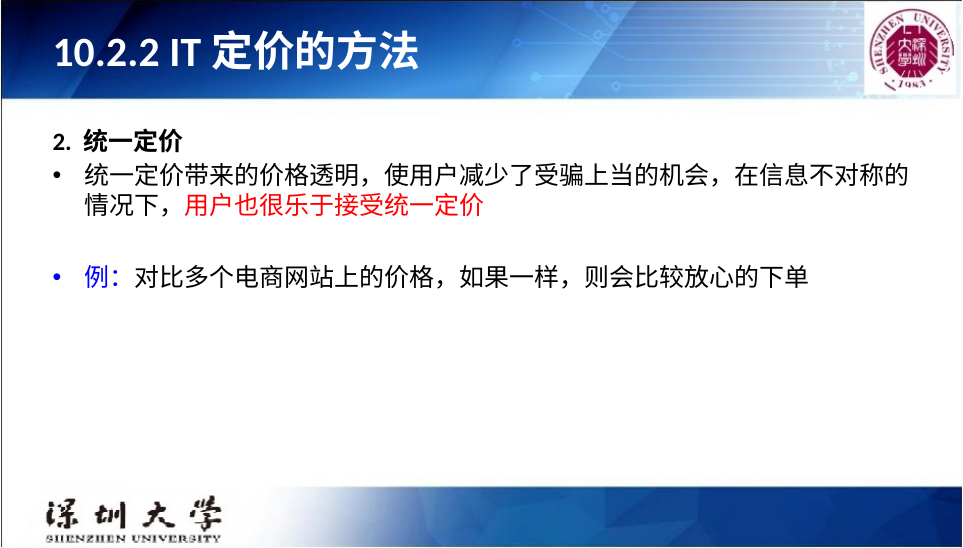

# 10.2.2 IT定价的方法
2. 统一定价
统一定价带来的价格透明，使用户减少了受骗上当的机会，在信息不对称的情况下，用户也很乐于接受统一定价

例：对比多个电商网站上的价格，如果一样，则会比较放心的下单
352